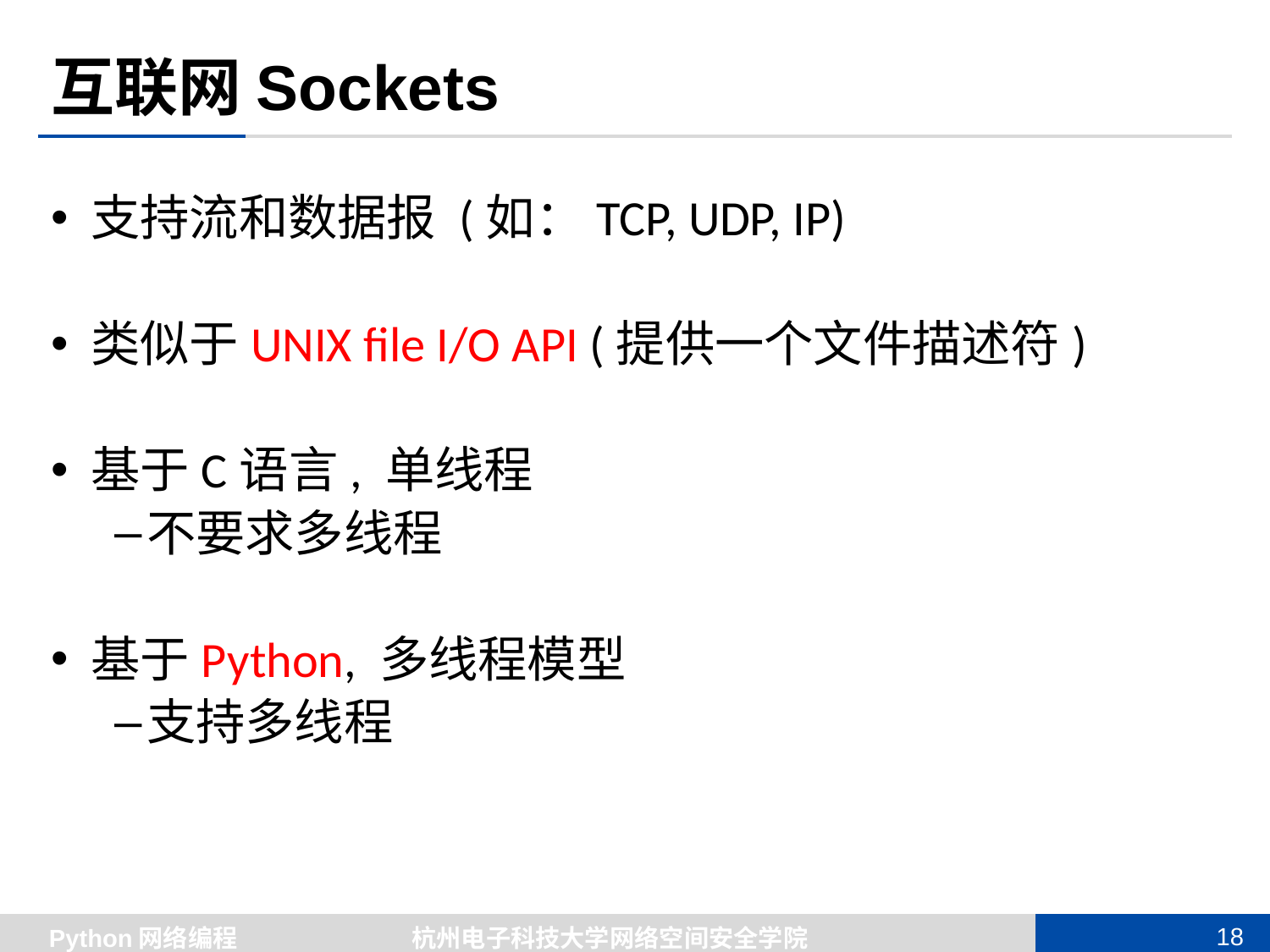

# 互联网Sockets
支持流和数据报 (如：TCP, UDP, IP)

类似于UNIX file I/O API (提供一个文件描述符)

基于C语言, 单线程
不要求多线程

基于Python, 多线程模型
支持多线程